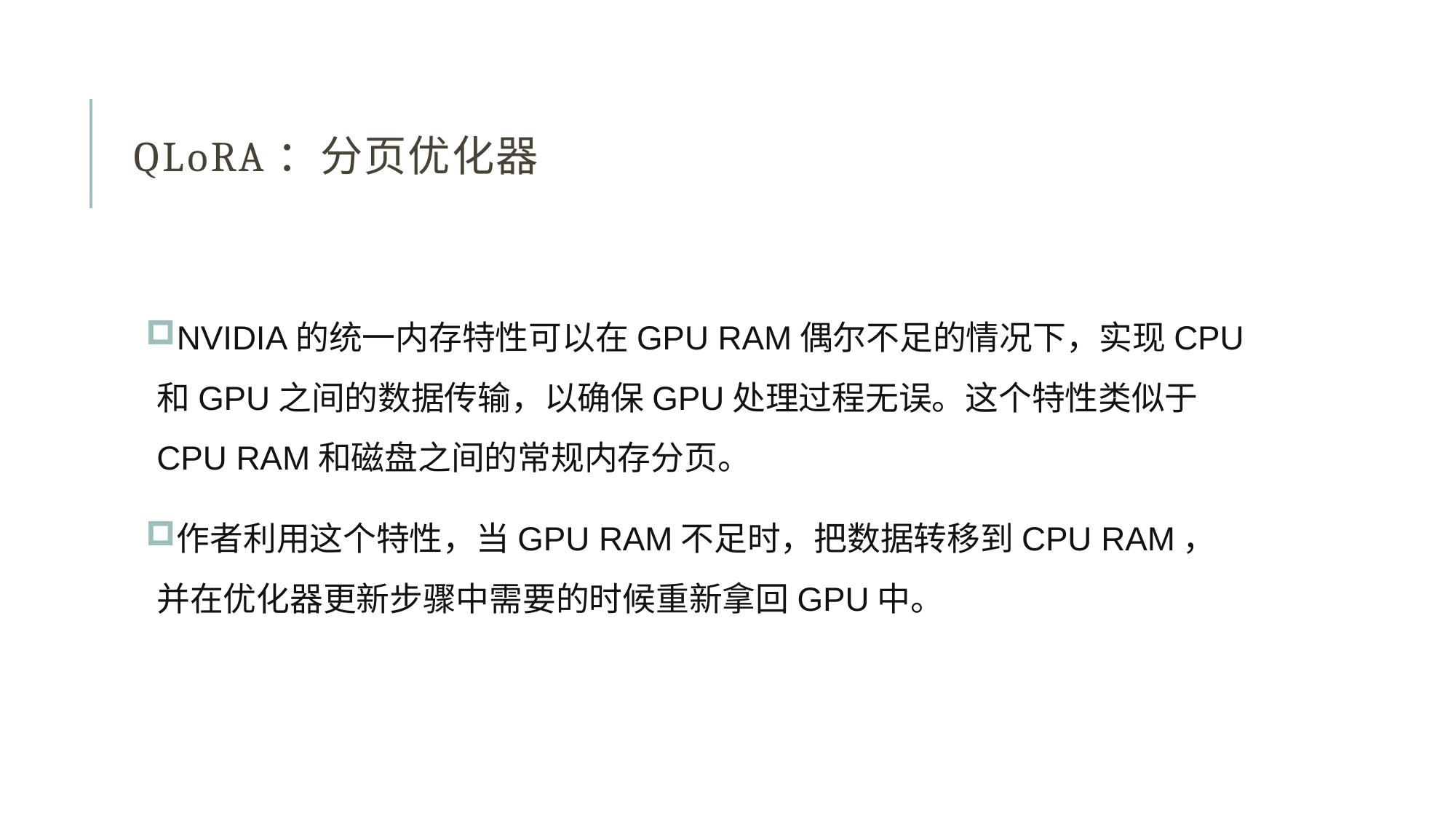

# QLoRA：分页优化器
NVIDIA的统一内存特性可以在GPU RAM偶尔不足的情况下，实现CPU和GPU之间的数据传输，以确保GPU处理过程无误。这个特性类似于CPU RAM和磁盘之间的常规内存分页。
作者利用这个特性，当GPU RAM不足时，把数据转移到CPU RAM，并在优化器更新步骤中需要的时候重新拿回GPU中。